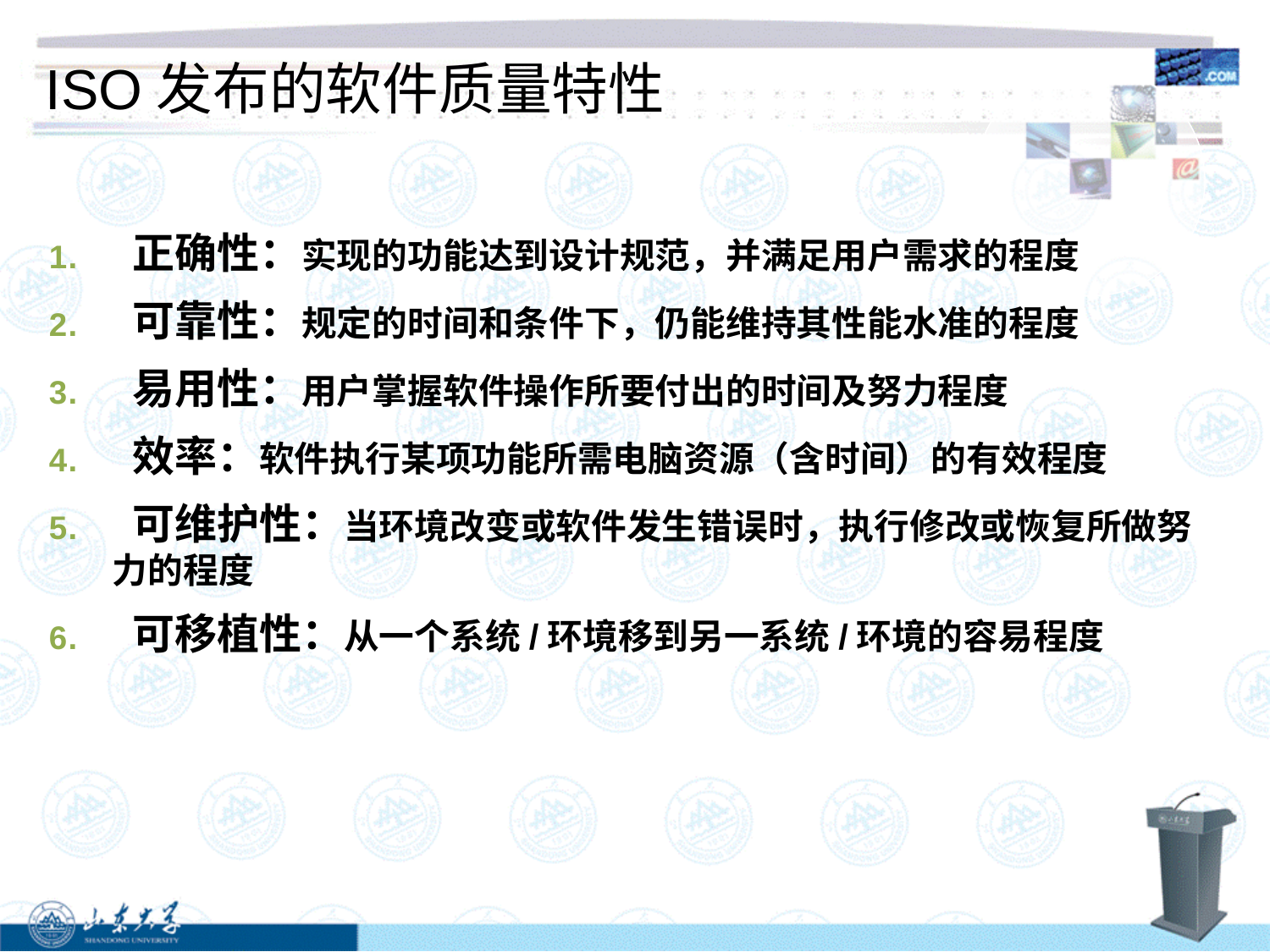

# ISO发布的软件质量特性
 正确性：实现的功能达到设计规范，并满足用户需求的程度
 可靠性：规定的时间和条件下，仍能维持其性能水准的程度
 易用性：用户掌握软件操作所要付出的时间及努力程度
 效率：软件执行某项功能所需电脑资源（含时间）的有效程度
 可维护性：当环境改变或软件发生错误时，执行修改或恢复所做努力的程度
 可移植性：从一个系统/环境移到另一系统/环境的容易程度